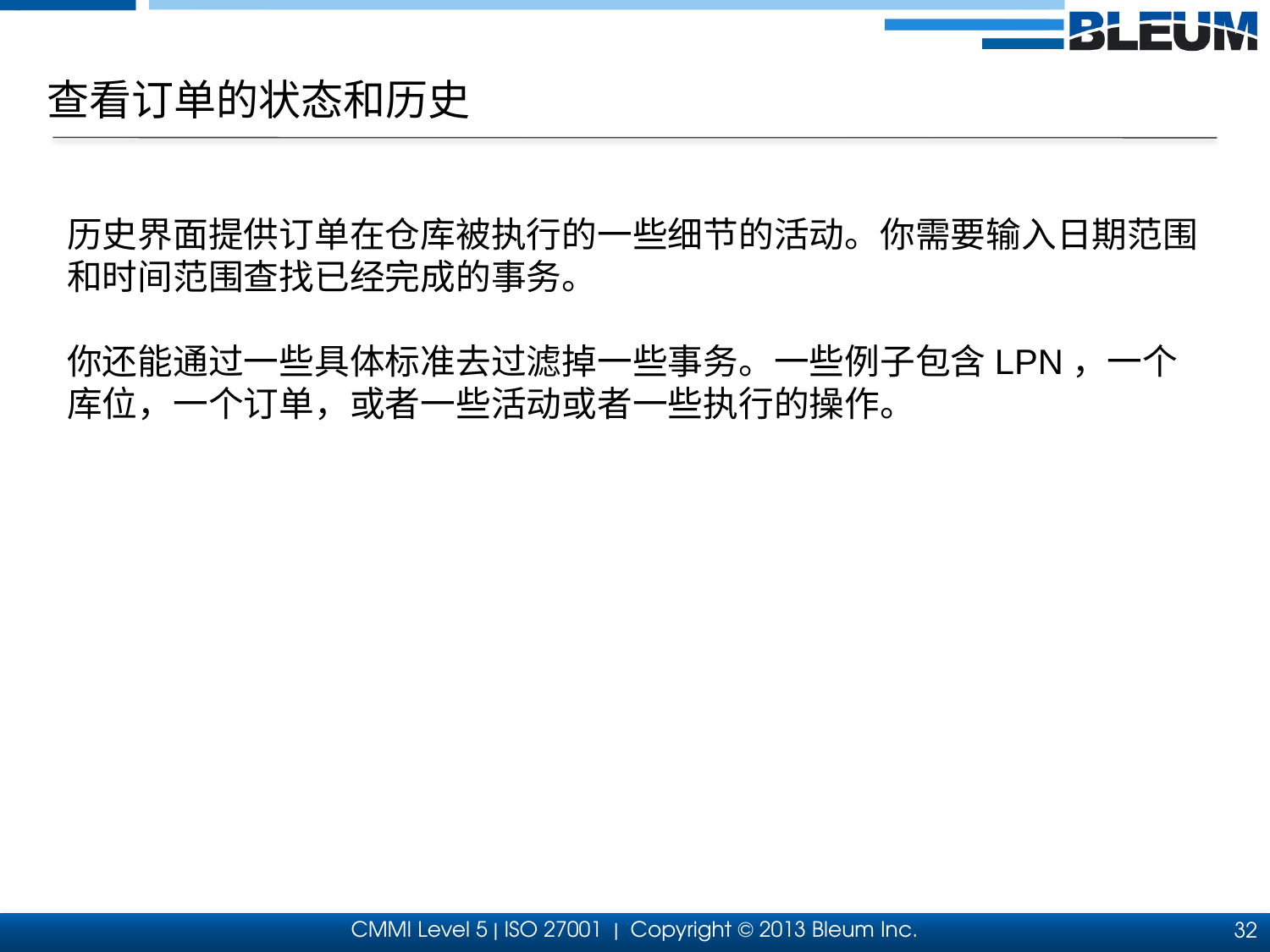

查看订单的状态和历史

历史界面提供订单在仓库被执行的一些细节的活动。你需要输入日期范围和时间范围查找已经完成的事务。

你还能通过一些具体标准去过滤掉一些事务。一些例子包含LPN，一个库位，一个订单，或者一些活动或者一些执行的操作。
32